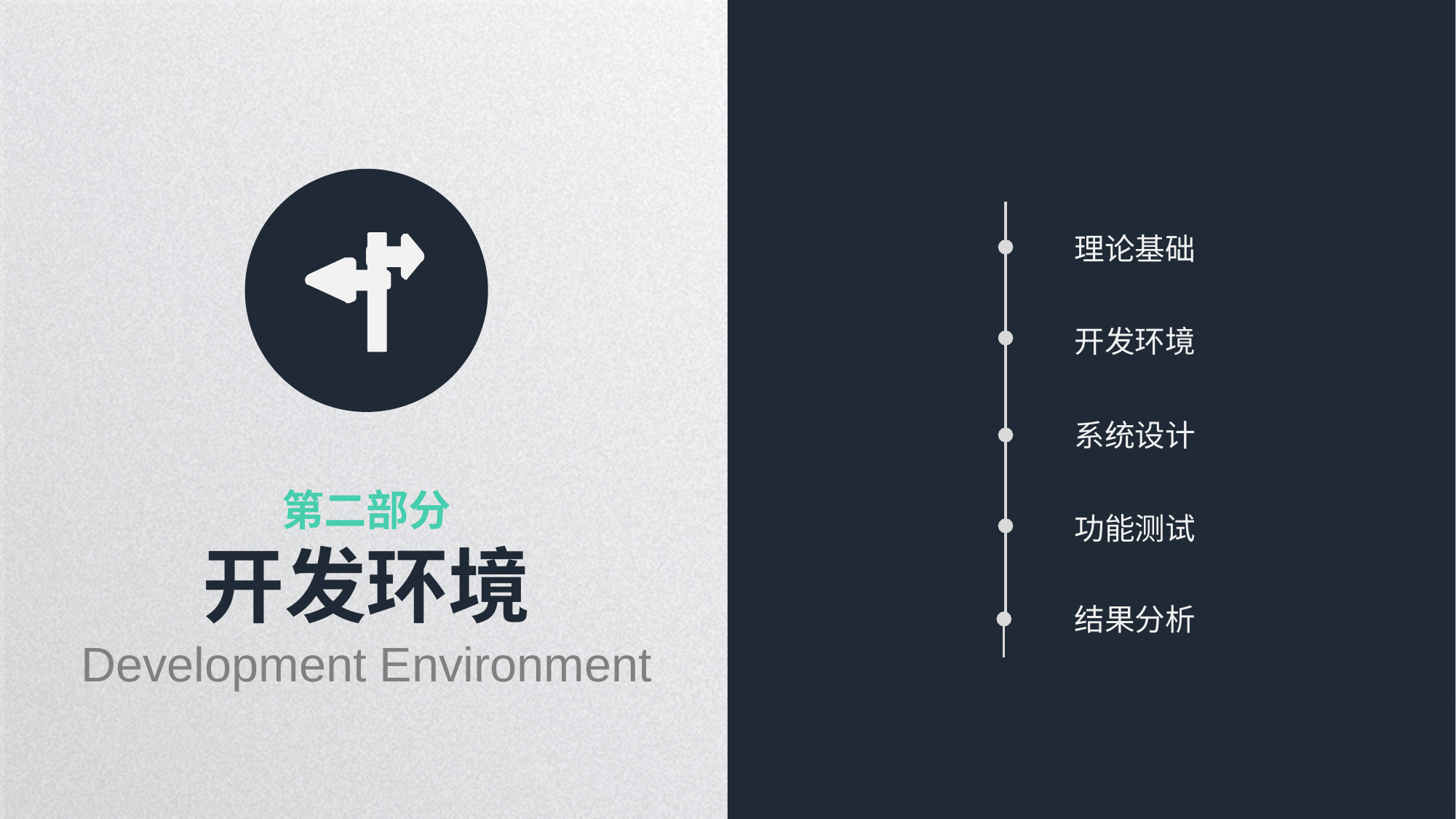

理论基础
开发环境
系统设计
第二部分
功能测试
开发环境
Development Environment
结果分析
延时符